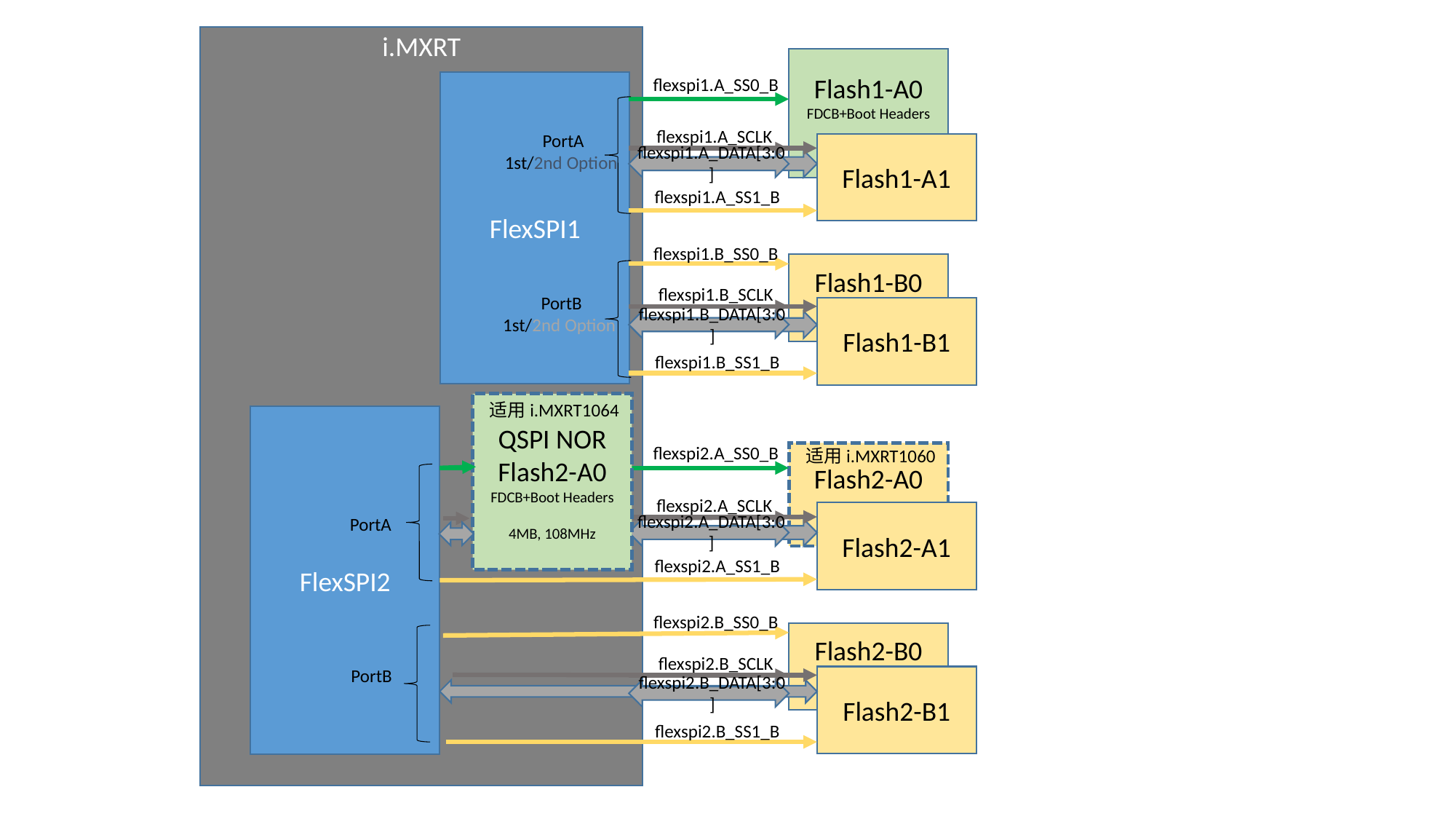

i.MXRT

Flash1-A0
FDCB+Boot Headers

flexspi1.A_SS0_B
FlexSPI1

flexspi1.A_SCLK
PortA
1st/2nd Option
Flash1-A1
flexspi1.A_DATA[3:0]

flexspi1.A_SS1_B
flexspi1.B_SS0_B
Flash1-B0

flexspi1.B_SCLK
PortB
1st/2nd Option
Flash1-B1
flexspi1.B_DATA[3:0]

flexspi1.B_SS1_B
适用i.MXRT1064

QSPI NOR
Flash2-A0
FDCB+Boot Headers

4MB, 108MHz

FlexSPI2
适用i.MXRT1060
flexspi2.A_SS0_B
Flash2-A0

flexspi2.A_SCLK
PortA
Flash2-A1
flexspi2.A_DATA[3:0]

flexspi2.A_SS1_B
flexspi2.B_SS0_B
Flash2-B0

flexspi2.B_SCLK
PortB
Flash2-B1
flexspi2.B_DATA[3:0]

flexspi2.B_SS1_B